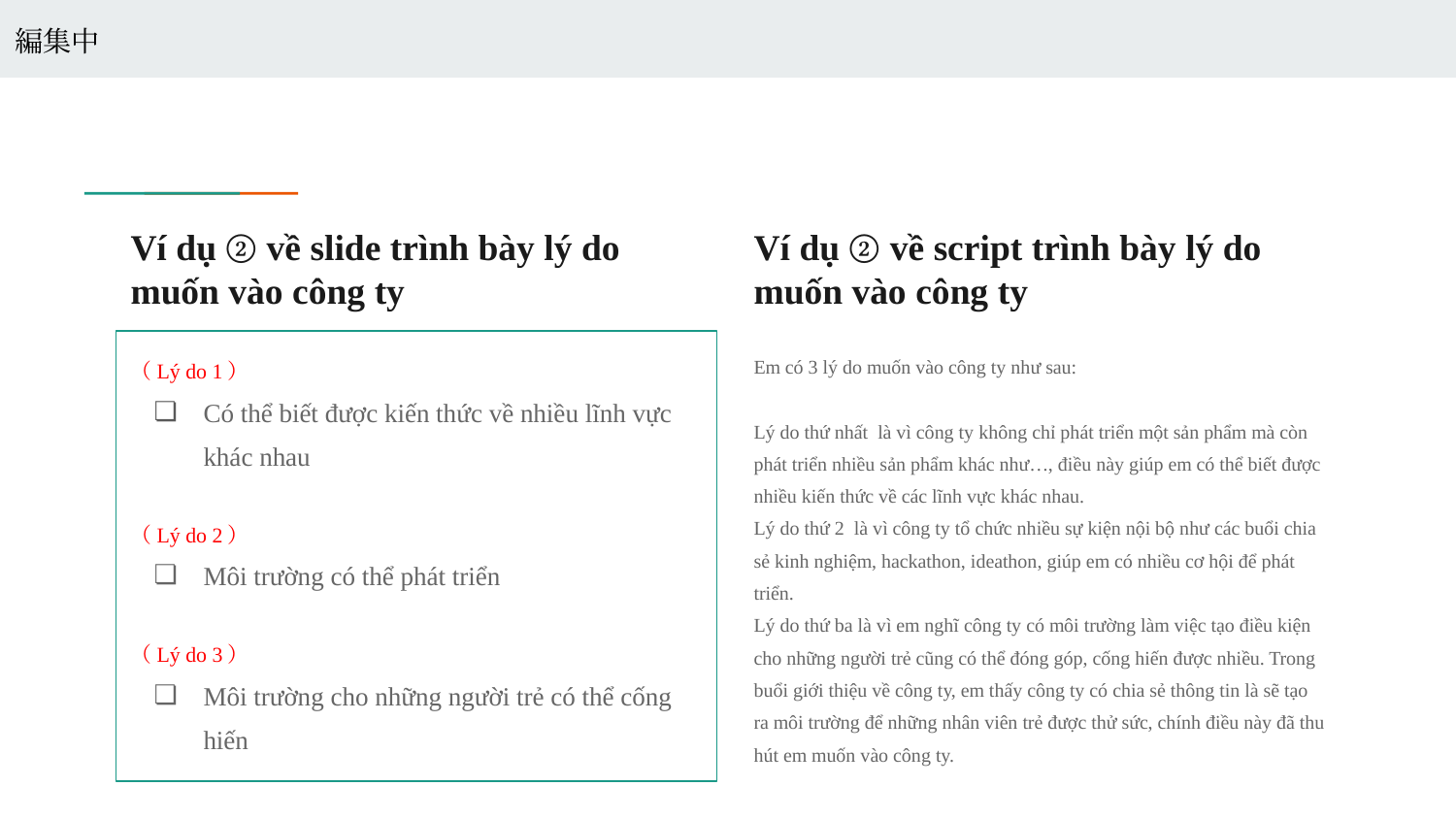

編集中
# Ví dụ ② về slide trình bày lý do muốn vào công ty
Ví dụ ② về script trình bày lý do muốn vào công ty
（Lý do 1）
Có thể biết được kiến thức về nhiều lĩnh vực khác nhau

（Lý do 2）
Môi trường có thể phát triển

（Lý do 3）
Môi trường cho những người trẻ có thể cống hiến

Em có 3 lý do muốn vào công ty như sau:

Lý do thứ nhất  là vì công ty không chỉ phát triển một sản phẩm mà còn phát triển nhiều sản phẩm khác như…, điều này giúp em có thể biết được nhiều kiến thức về các lĩnh vực khác nhau.
Lý do thứ 2  là vì công ty tổ chức nhiều sự kiện nội bộ như các buổi chia sẻ kinh nghiệm, hackathon, ideathon, giúp em có nhiều cơ hội để phát triển.
Lý do thứ ba là vì em nghĩ công ty có môi trường làm việc tạo điều kiện cho những người trẻ cũng có thể đóng góp, cống hiến được nhiều. Trong buổi giới thiệu về công ty, em thấy công ty có chia sẻ thông tin là sẽ tạo ra môi trường để những nhân viên trẻ được thử sức, chính điều này đã thu hút em muốn vào công ty.